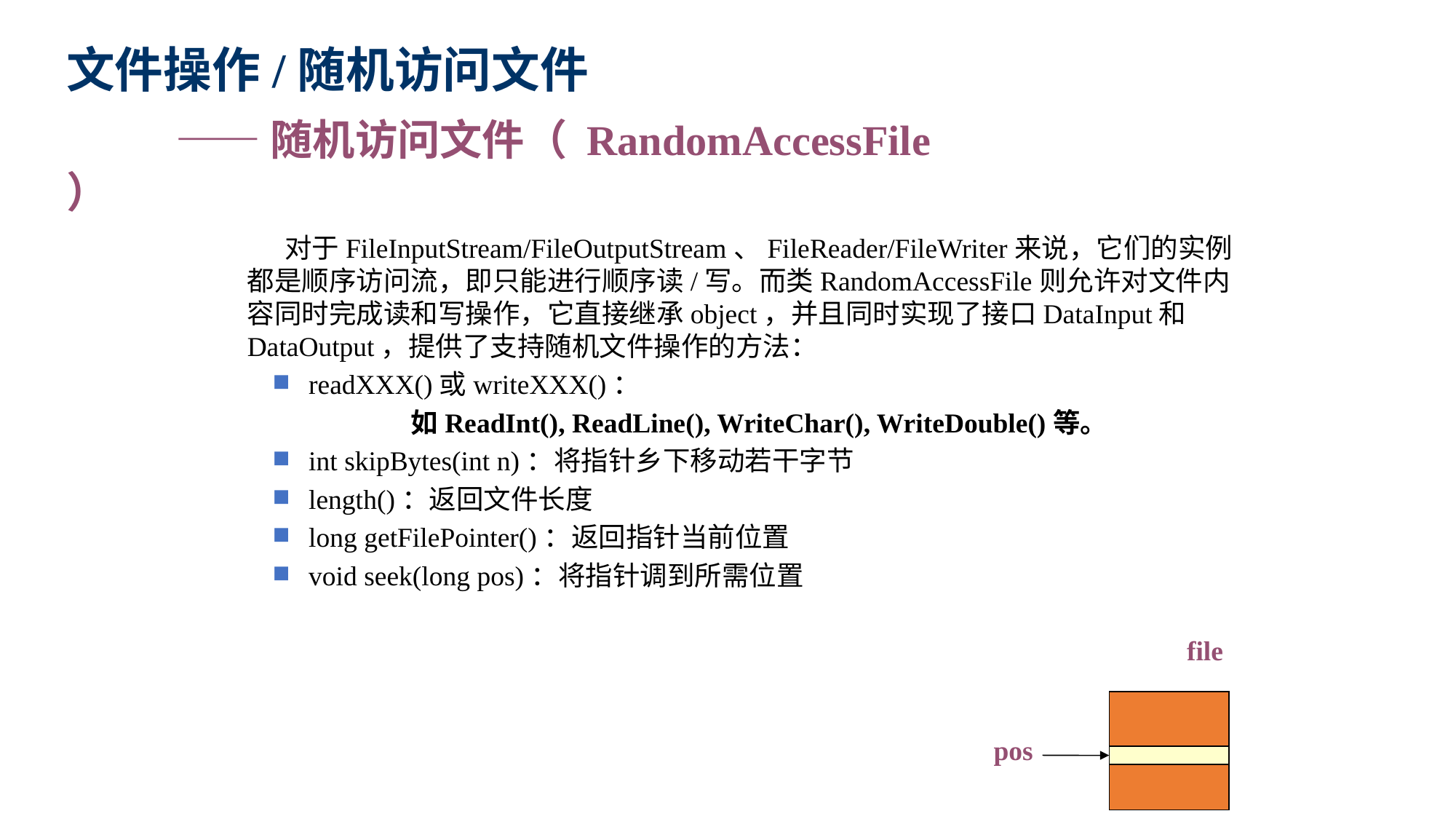

文件操作/随机访问文件
	——随机访问文件（ RandomAccessFile ）
     对于FileInputStream/FileOutputStream、FileReader/FileWriter来说，它们的实例都是顺序访问流，即只能进行顺序读/写。而类RandomAccessFile则允许对文件内容同时完成读和写操作，它直接继承object，并且同时实现了接口DataInput和DataOutput，提供了支持随机文件操作的方法：
 readXXX()或writeXXX()：
	如ReadInt(), ReadLine(), WriteChar(), WriteDouble()等。
 int skipBytes(int n)：将指针乡下移动若干字节
 length()：返回文件长度
 long getFilePointer()：返回指针当前位置
 void seek(long pos)：将指针调到所需位置
file

pos